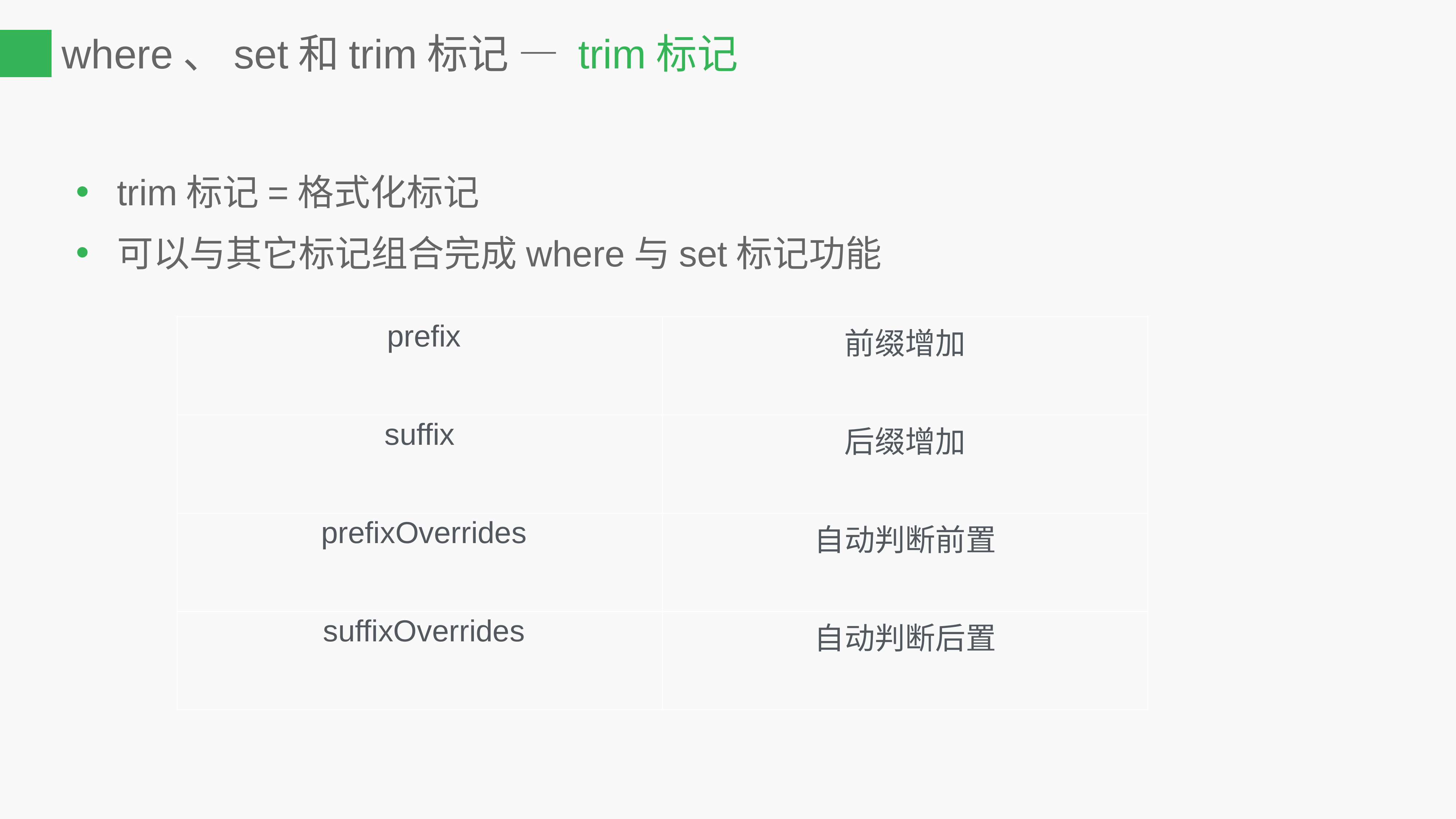

# where、set和trim标记 — trim标记
trim标记=格式化标记
可以与其它标记组合完成where与set标记功能

| prefix | 前缀增加 |
| --- | --- |
| suffix | 后缀增加 |
| prefixOverrides | 自动判断前置 |
| suffixOverrides | 自动判断后置 |